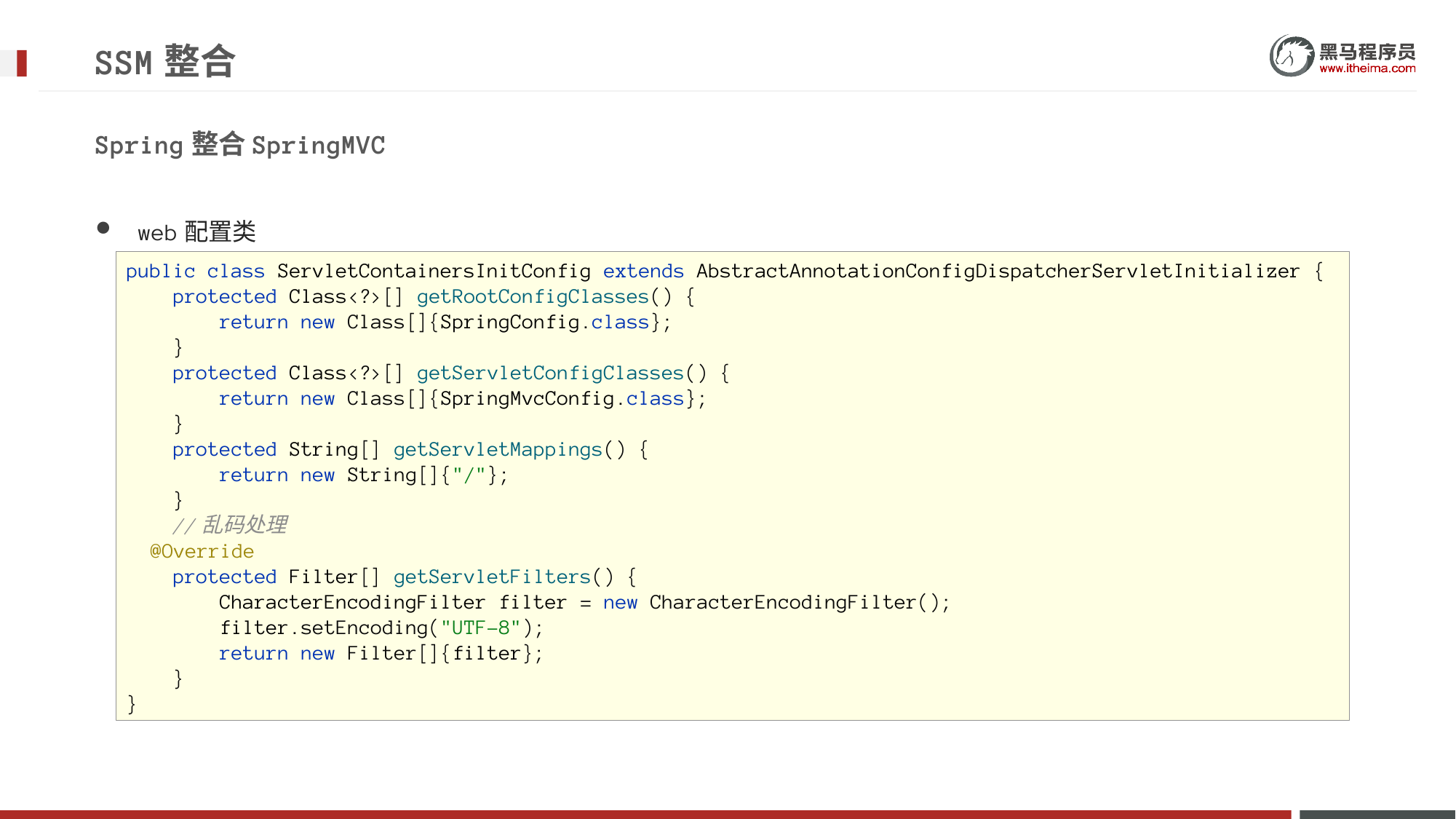

# SSM整合
Spring整合SpringMVC
web配置类
public class ServletContainersInitConfig extends AbstractAnnotationConfigDispatcherServletInitializer {
    protected Class<?>[] getRootConfigClasses() {
        return new Class[]{SpringConfig.class};
    }
    protected Class<?>[] getServletConfigClasses() {
        return new Class[]{SpringMvcConfig.class};
    }
    protected String[] getServletMappings() {
        return new String[]{"/"};
    }
    //乱码处理
    @Override
    protected Filter[] getServletFilters() {
        CharacterEncodingFilter filter = new CharacterEncodingFilter();
        filter.setEncoding("UTF-8");
        return new Filter[]{filter};
    }
}